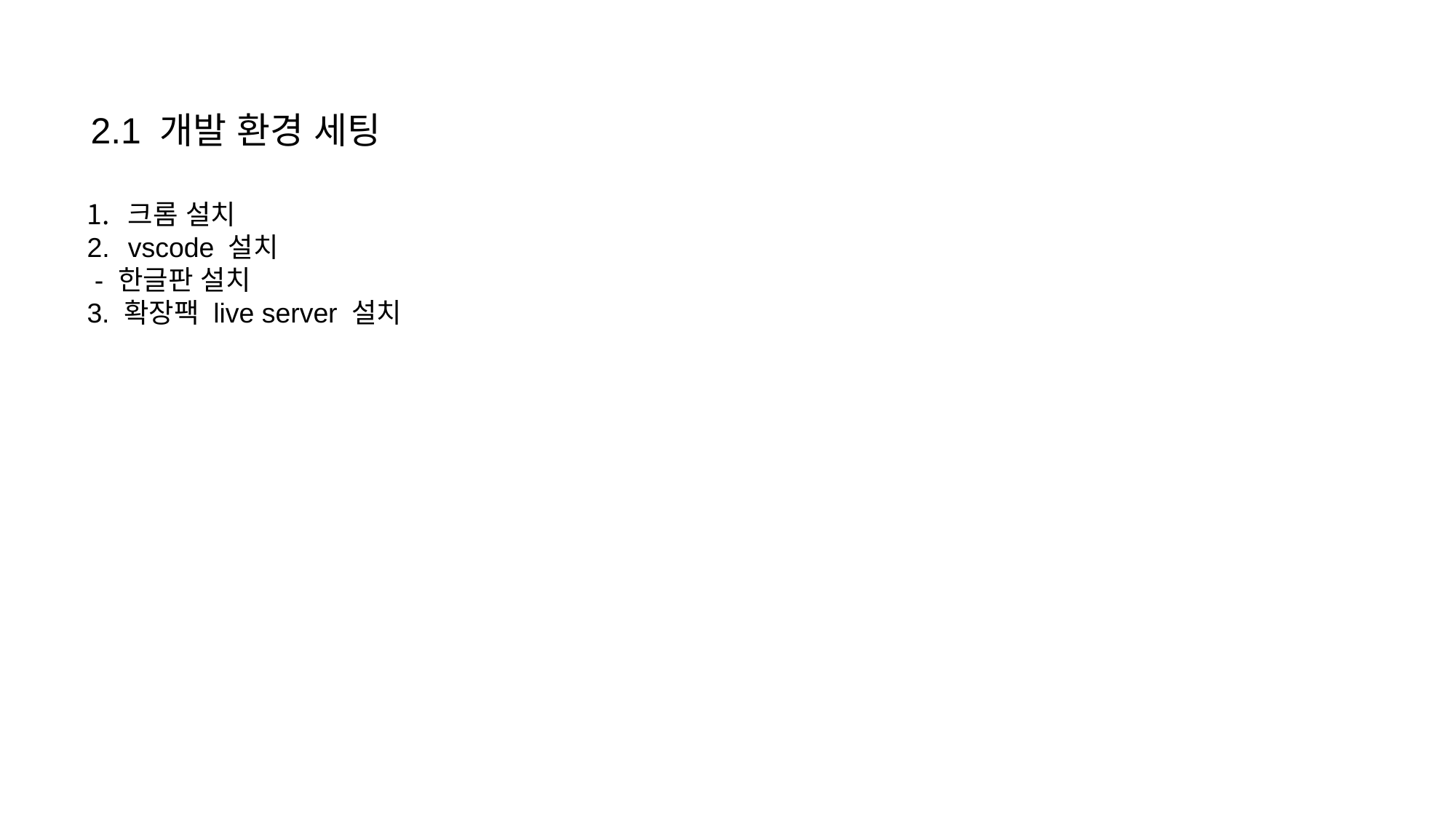

2.1 개발 환경 세팅

크롬 설치
vscode 설치
 - 한글판 설치
3. 확장팩 live server 설치
#